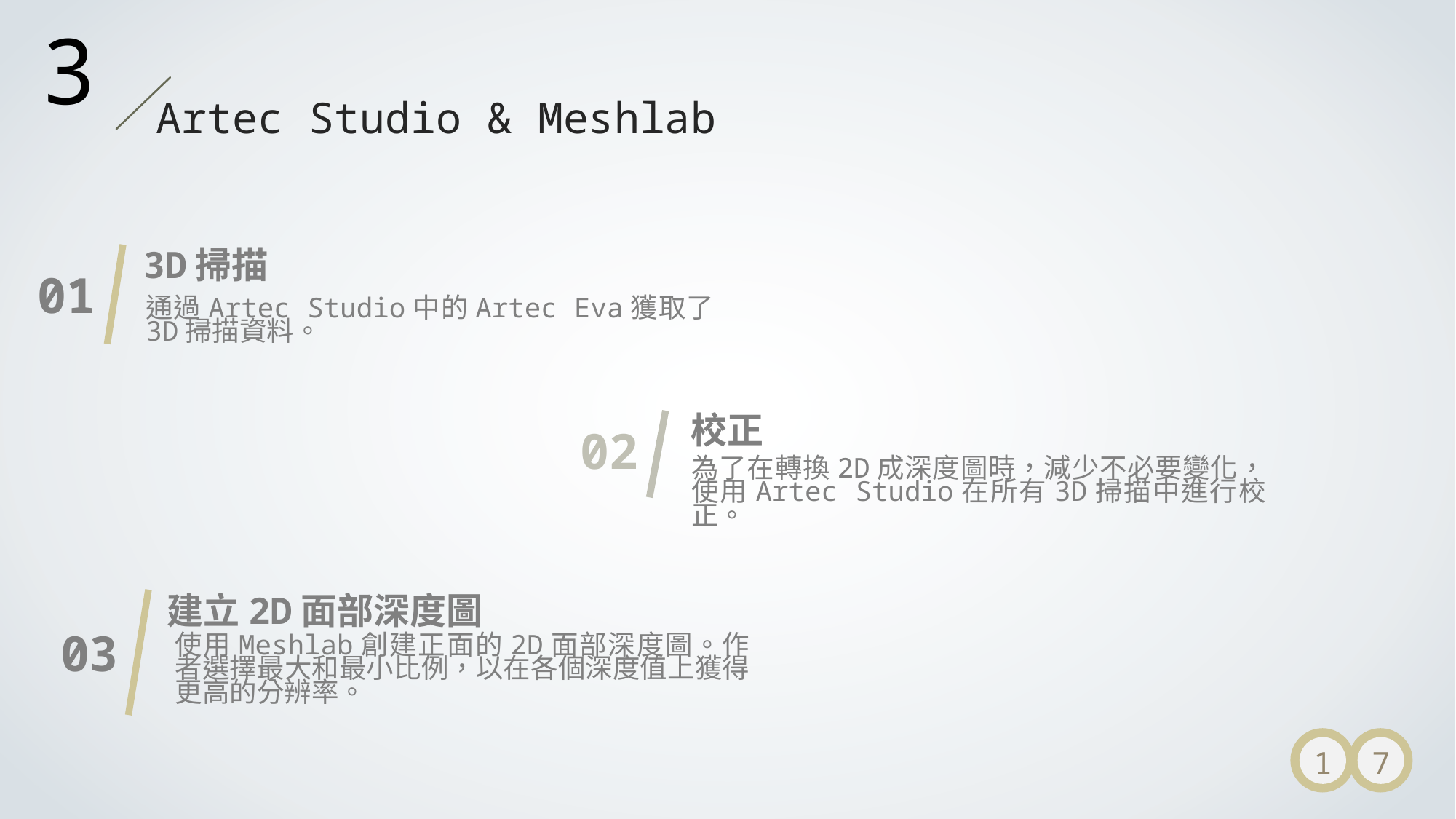

3
Artec Studio & Meshlab
3D掃描
通過Artec Studio中的Artec Eva獲取了3D掃描資料。
01
校正
為了在轉換2D成深度圖時，減少不必要變化，使用Artec Studio在所有3D掃描中進行校正。
02
建立2D面部深度圖
使用Meshlab創建正面的2D面部深度圖。作者選擇最大和最小比例，以在各個深度值上獲得更高的分辨率。
03

1

7